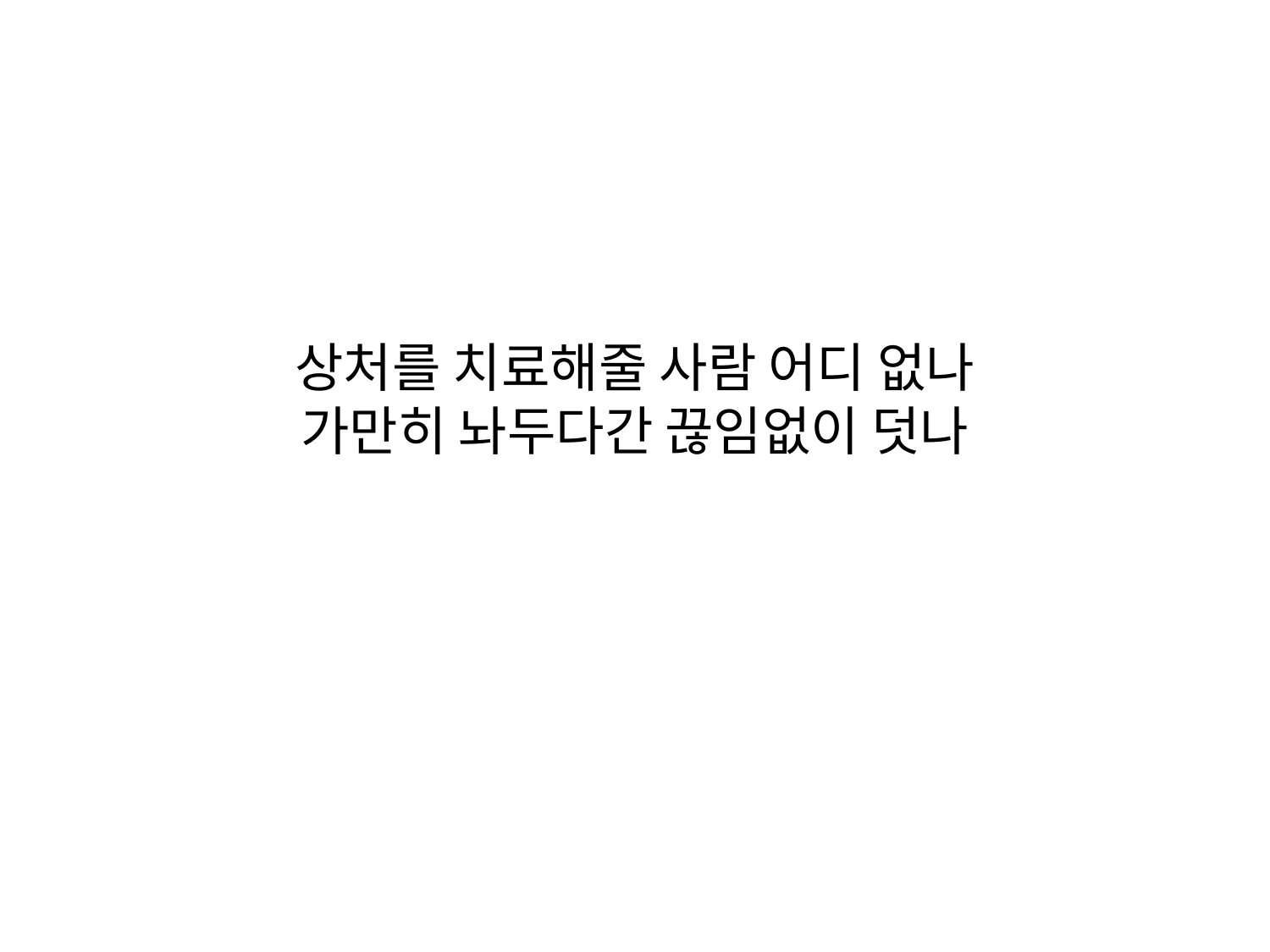

# 상처를 치료해줄 사람 어디 없나 가만히 놔두다간 끊임없이 덧나